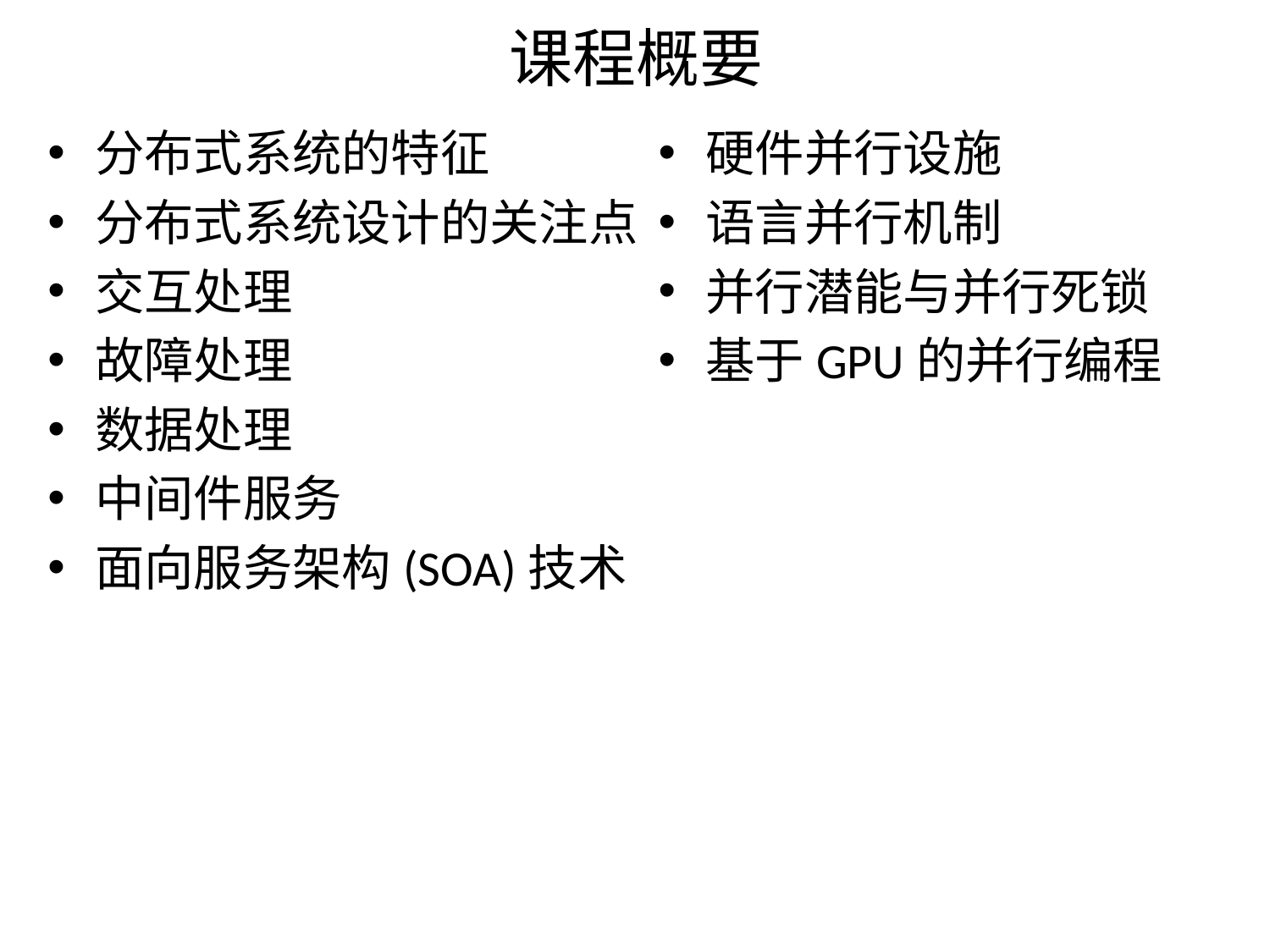

# 课程概要
分布式系统的特征
分布式系统设计的关注点
交互处理
故障处理
数据处理
中间件服务
面向服务架构(SOA)技术

硬件并行设施
语言并行机制
并行潜能与并行死锁
基于GPU的并行编程